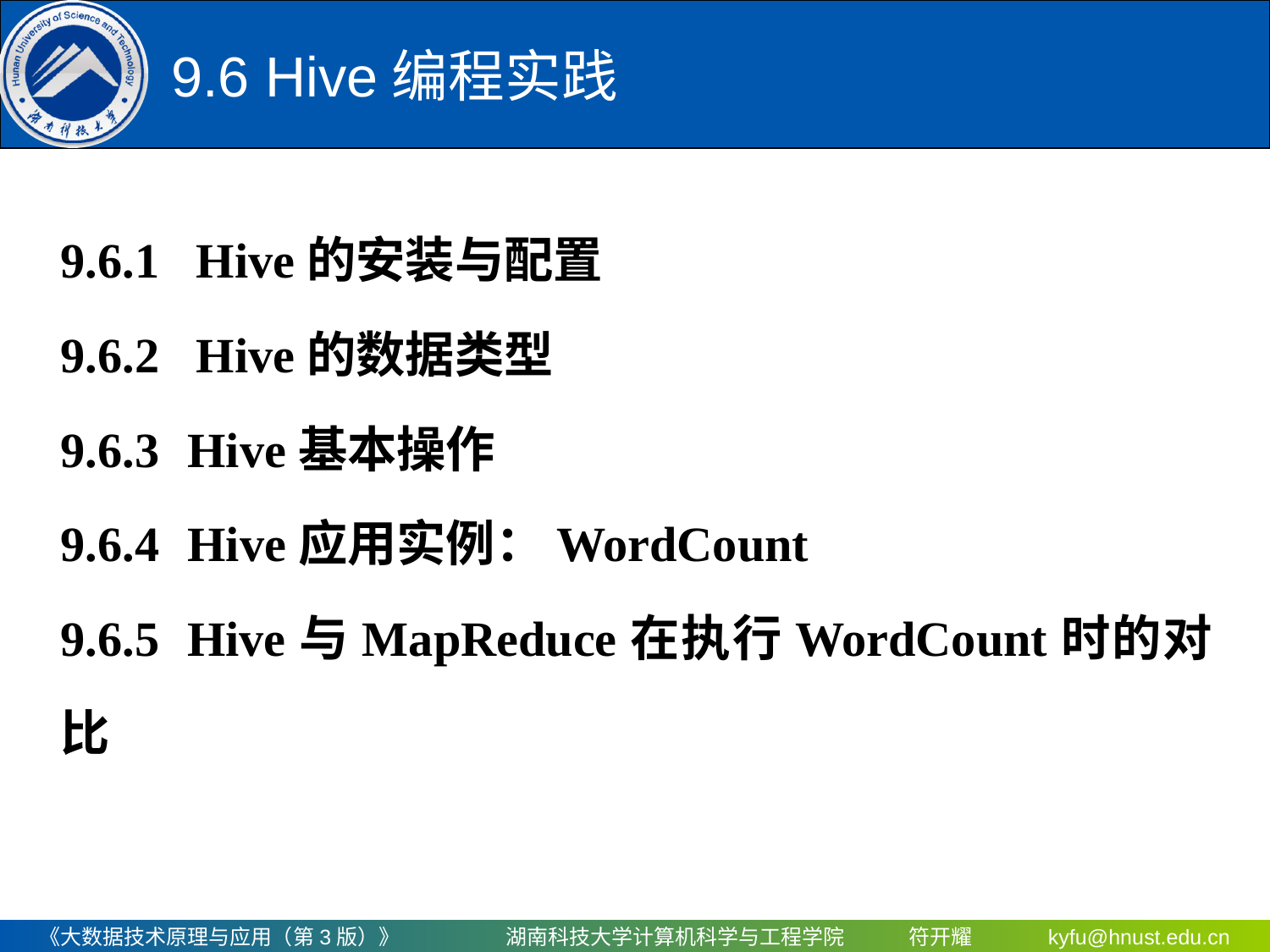

9.6 Hive编程实践
9.6.1   Hive的安装与配置
9.6.2   Hive的数据类型
9.6.3	Hive基本操作
9.6.4	Hive应用实例：WordCount
9.6.5  Hive与MapReduce在执行WordCount时的对比